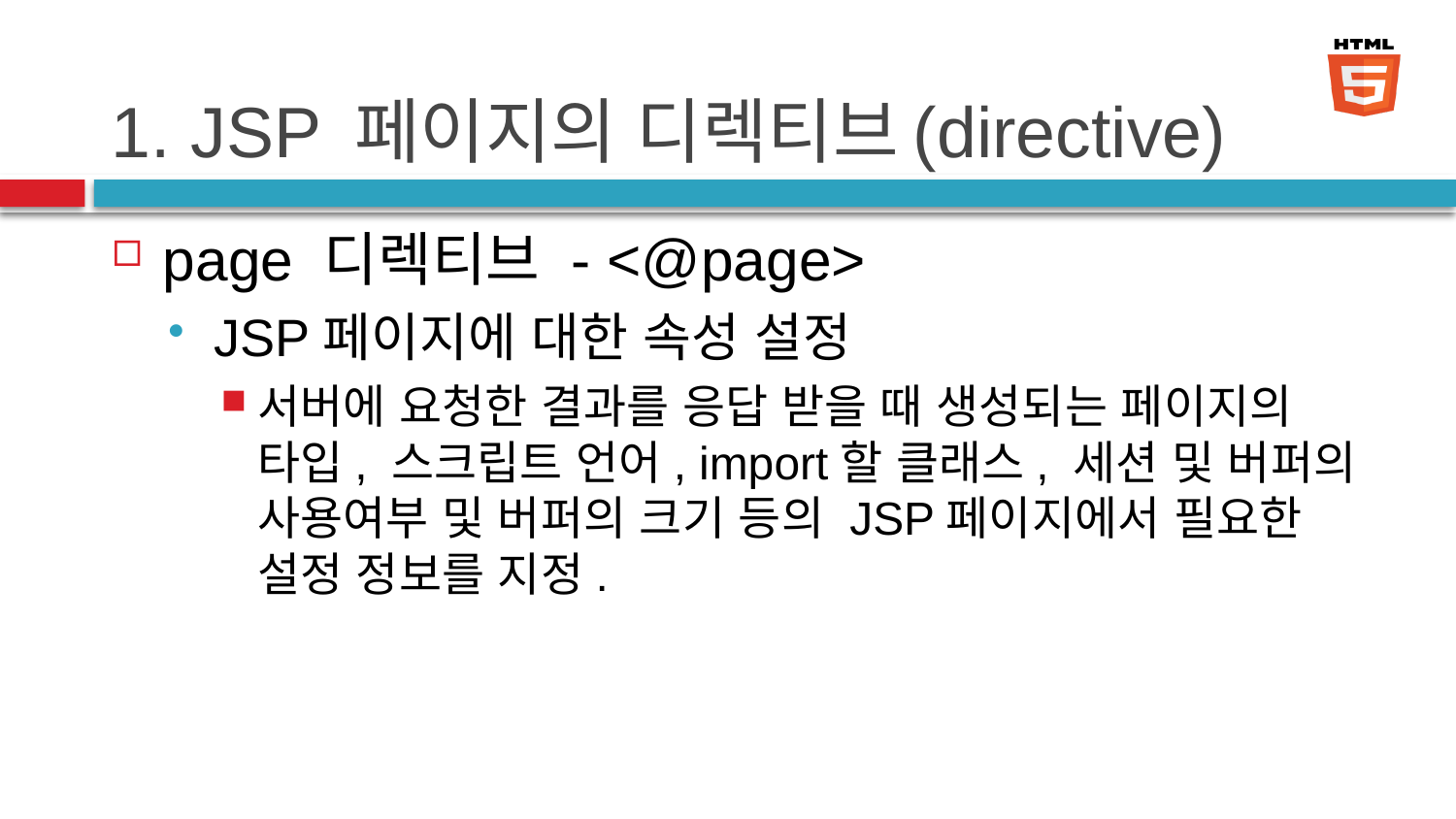

# 1. JSP 페이지의 디렉티브(directive)
page 디렉티브 - <@page>
JSP페이지에 대한 속성 설정
서버에 요청한 결과를 응답 받을 때 생성되는 페이지의 타입, 스크립트 언어, import할 클래스, 세션 및 버퍼의 사용여부 및 버퍼의 크기 등의 JSP페이지에서 필요한 설정 정보를 지정.